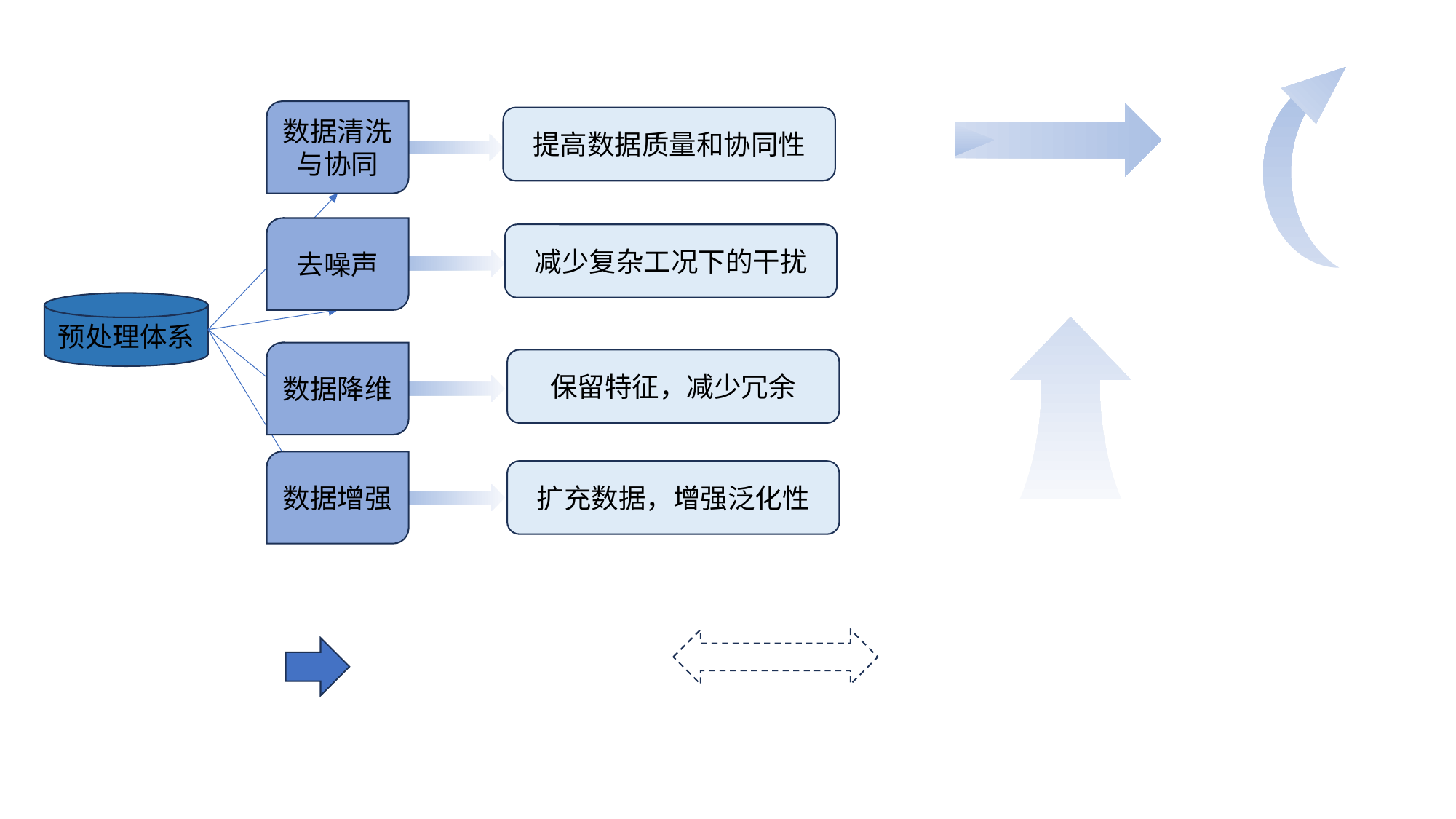

数据清洗与协同

提高数据质量和协同性

去噪声
减少复杂工况下的干扰
预处理体系

数据降维
保留特征，减少冗余

数据增强
扩充数据，增强泛化性